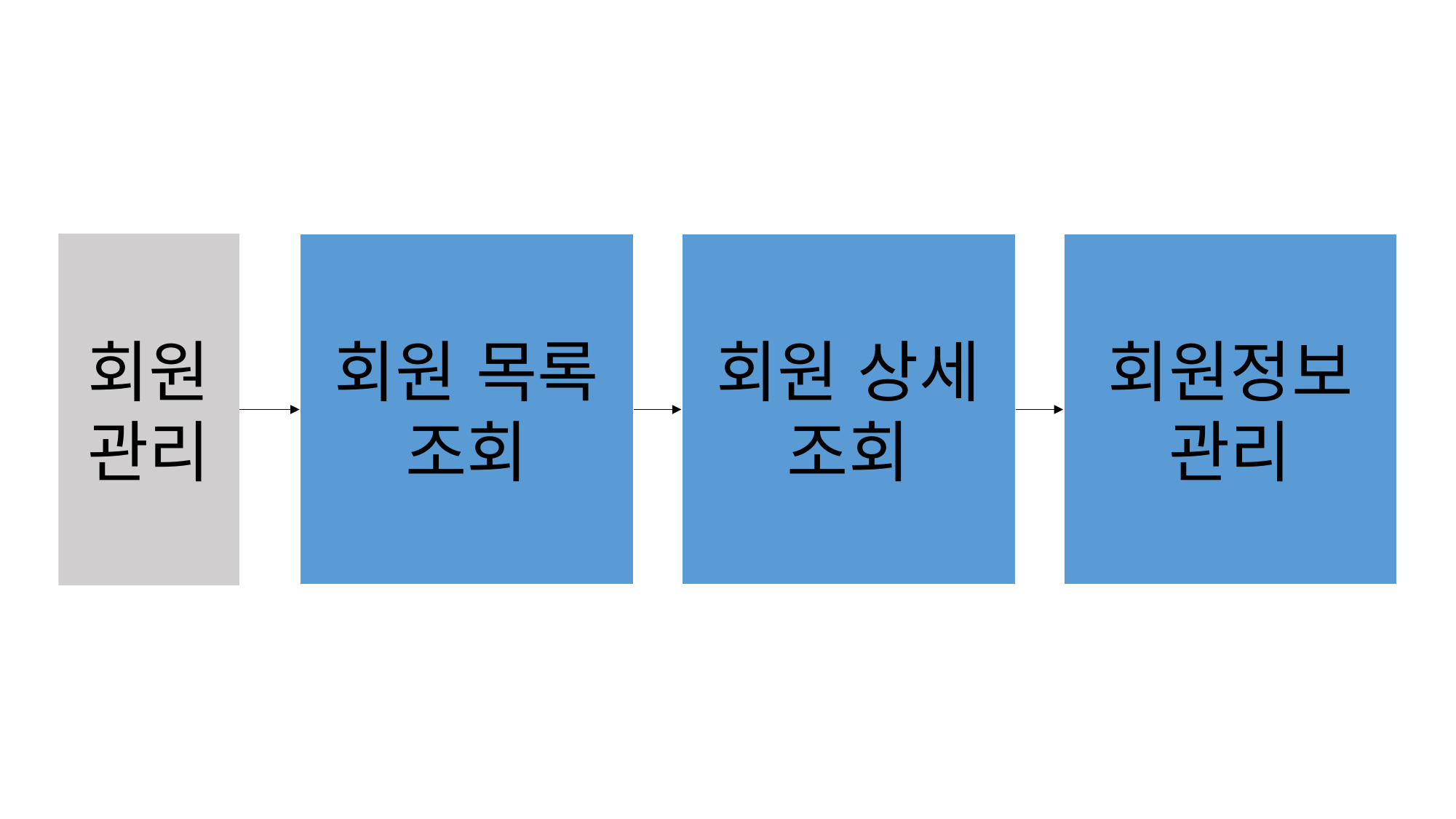

회원관리
회원 목록 조회
회원 상세 조회
회원정보 관리